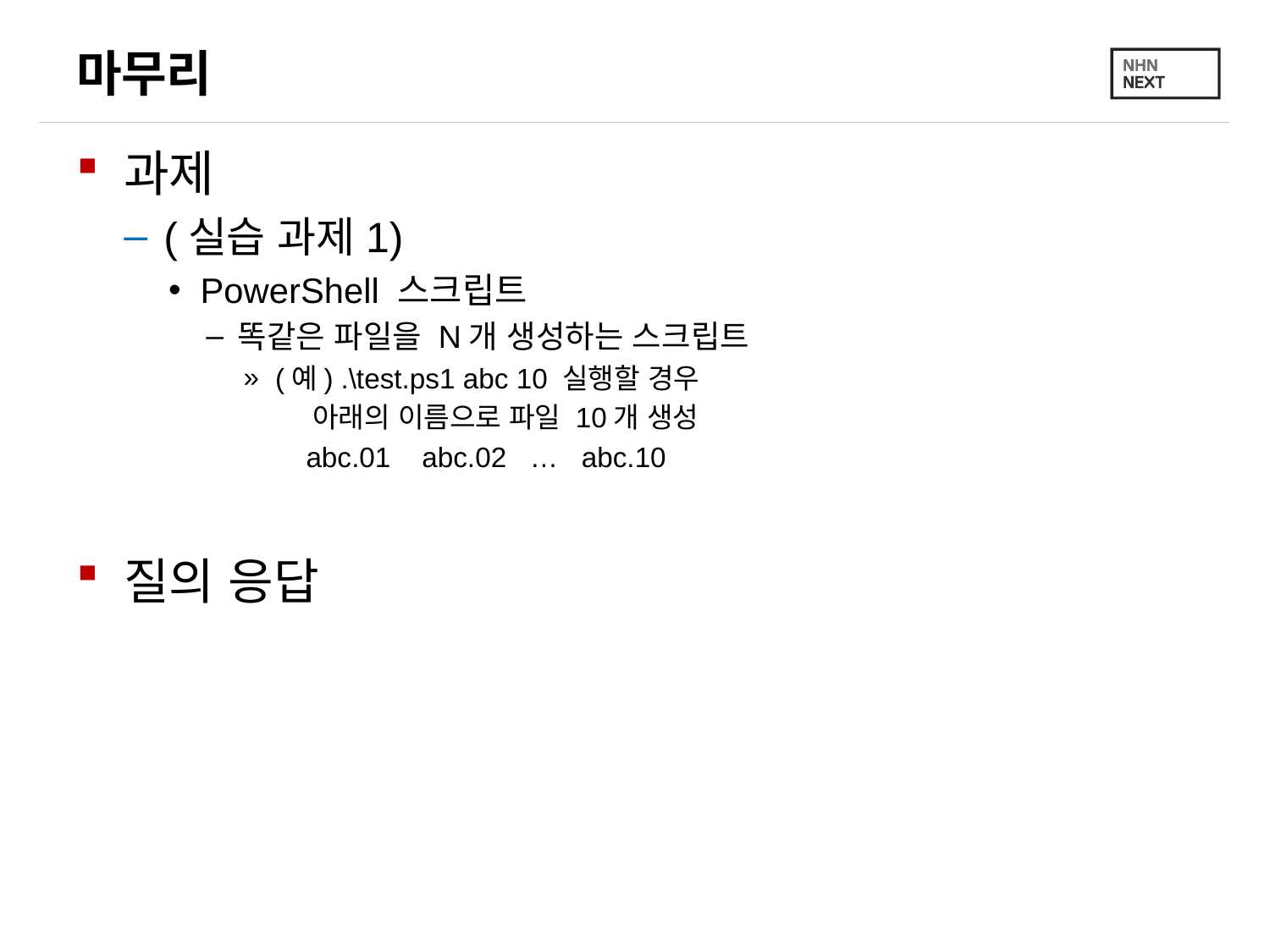

# 마무리
과제
(실습 과제1)
PowerShell 스크립트
똑같은 파일을 N개 생성하는 스크립트
(예) .\test.ps1 abc 10 실행할 경우
        아래의 이름으로 파일 10개 생성
        abc.01    abc.02   …   abc.10

질의 응답